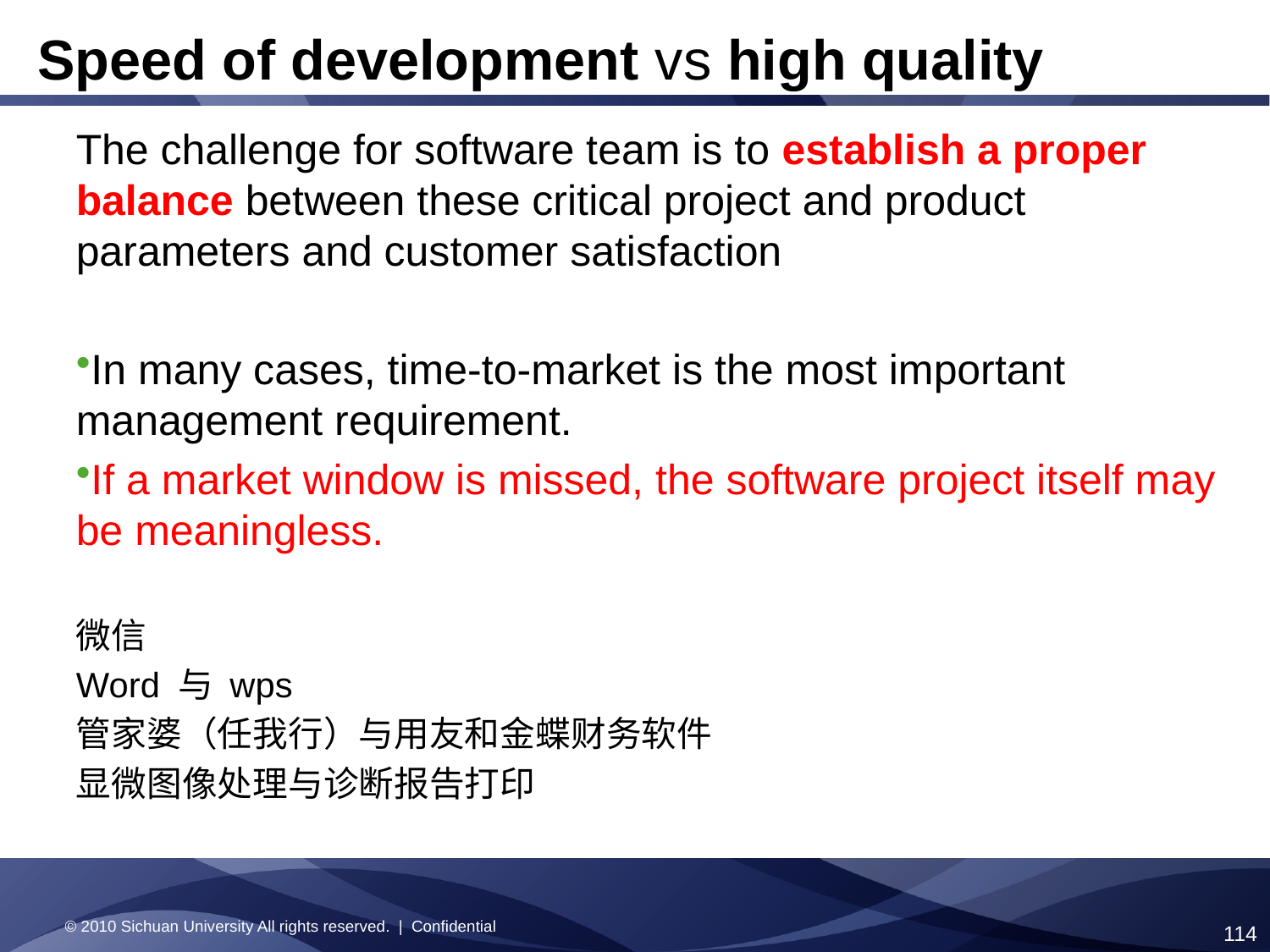

Speed of development vs high quality
The challenge for software team is to establish a proper balance between these critical project and product parameters and customer satisfaction

In many cases, time-to-market is the most important management requirement.
If a market window is missed, the software project itself may be meaningless.

微信
Word 与 wps
管家婆（任我行）与用友和金蝶财务软件
显微图像处理与诊断报告打印

© 2010 Sichuan University All rights reserved.  |  Confidential
114